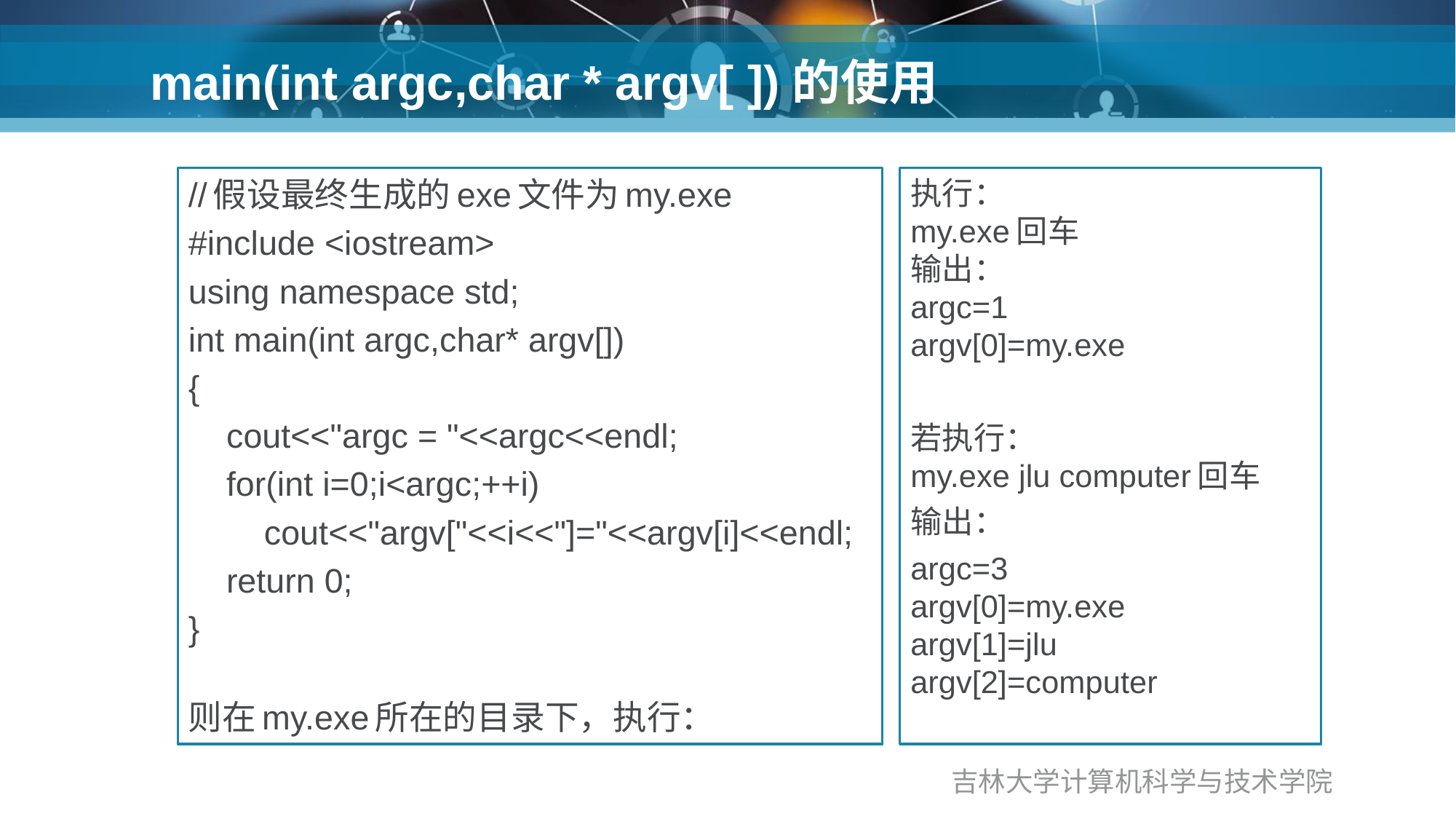

# main(int argc,char * argv[ ])的使用
//假设最终生成的exe文件为my.exe
#include <iostream>
using namespace std;
int main(int argc,char* argv[])
{
    cout<<"argc = "<<argc<<endl;
    for(int i=0;i<argc;++i)
        cout<<"argv["<<i<<"]="<<argv[i]<<endl;
    return 0;
}
则在my.exe所在的目录下，执行：

执行：
my.exe回车
输出：
argc=1
argv[0]=my.exe

若执行：
my.exe jlu computer回车
输出：
argc=3
argv[0]=my.exe
argv[1]=jlu
argv[2]=computer
吉林大学计算机科学与技术学院